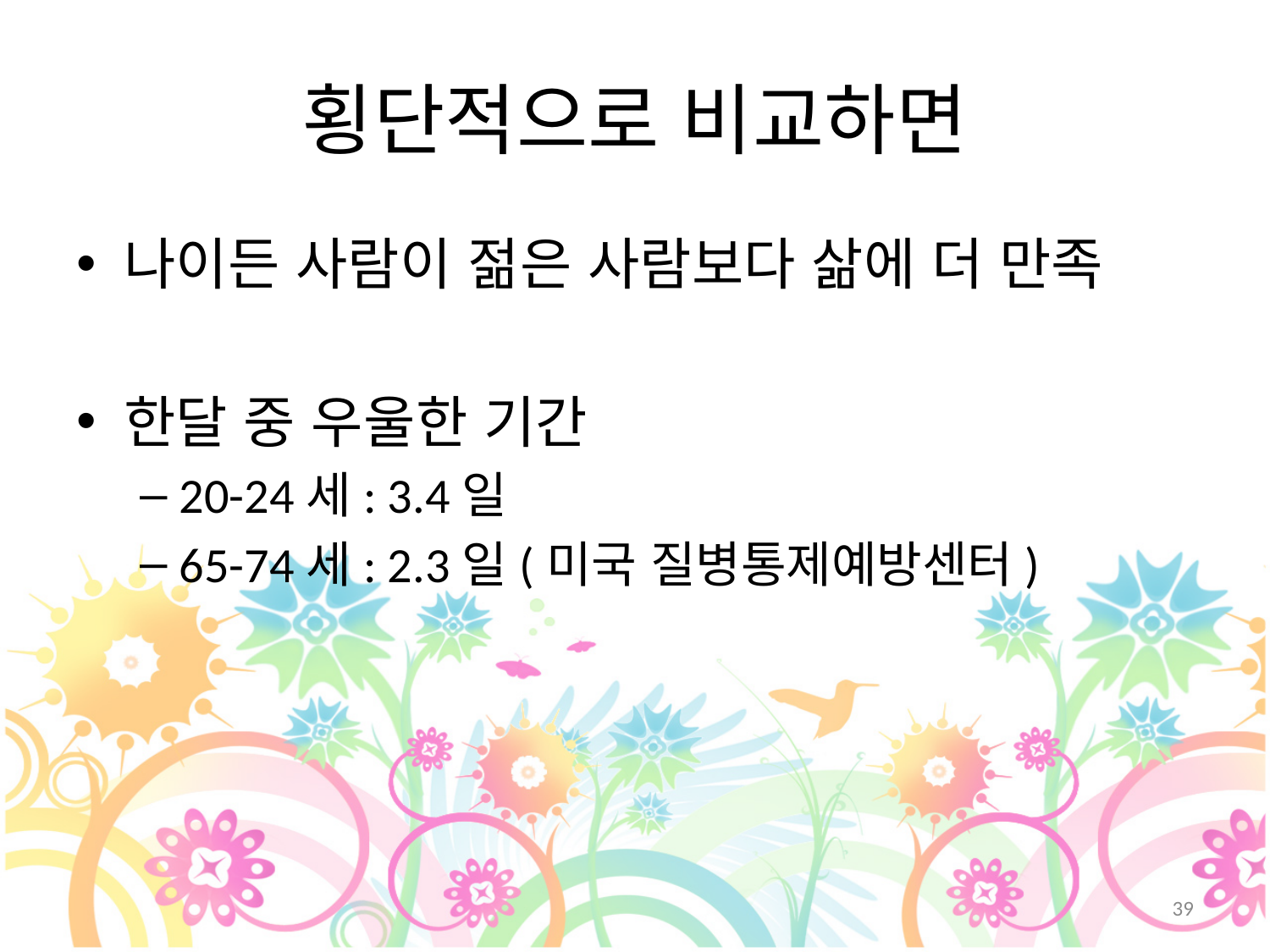

# 횡단적으로 비교하면
나이든 사람이 젊은 사람보다 삶에 더 만족

한달 중 우울한 기간
20-24세: 3.4일
65-74세: 2.3일(미국 질병통제예방센터)

39